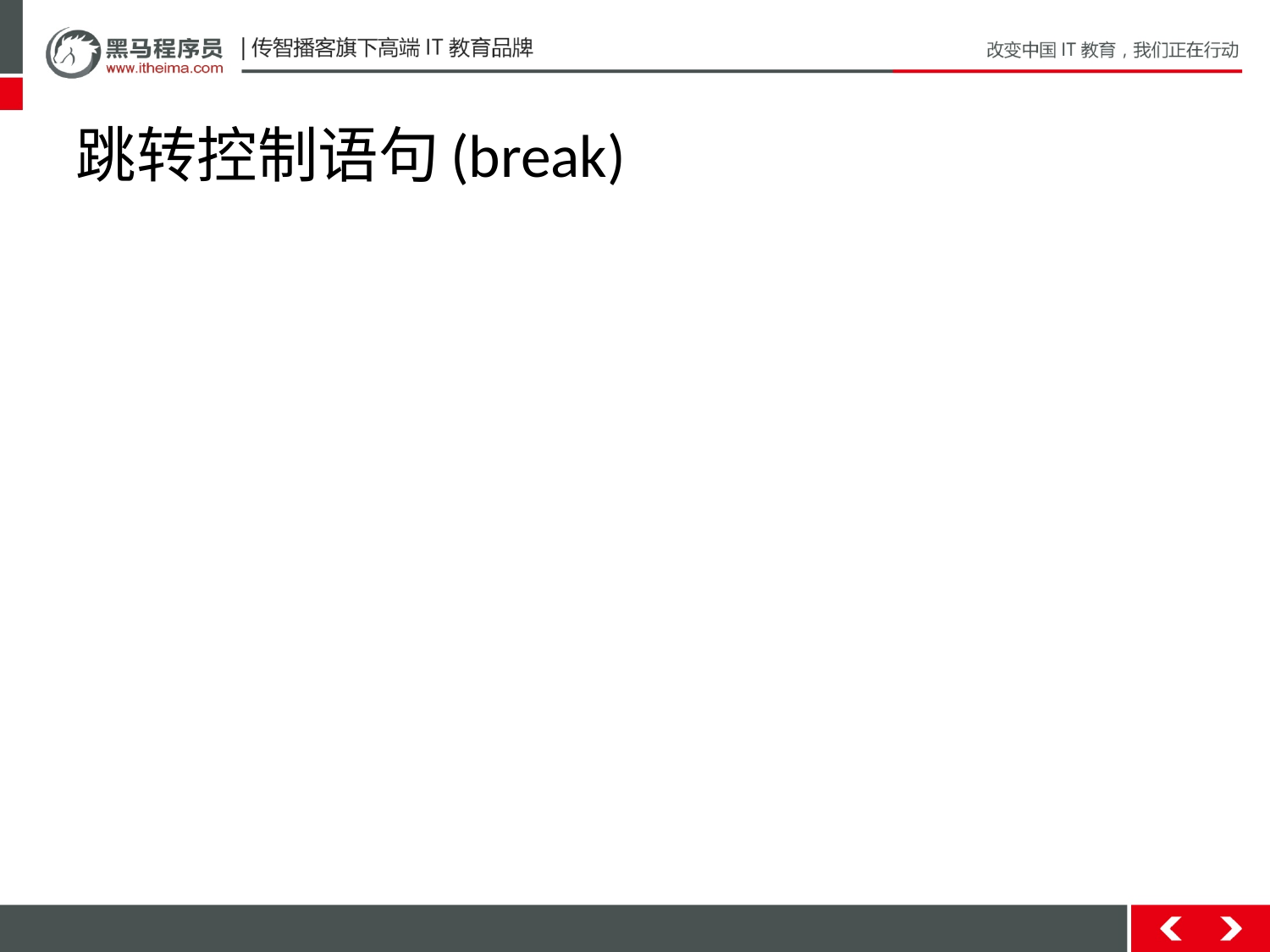

# 跳转控制语句(break)
break的使用场景：
在选择结构switch语句中
在循环语句中
离开使用场景的存在是没有意义的
break的作用：
跳出单层循环
跳出多层循环
带标签的跳出
格式：
标签名:循环语句
标签名要符合Java的命名规范